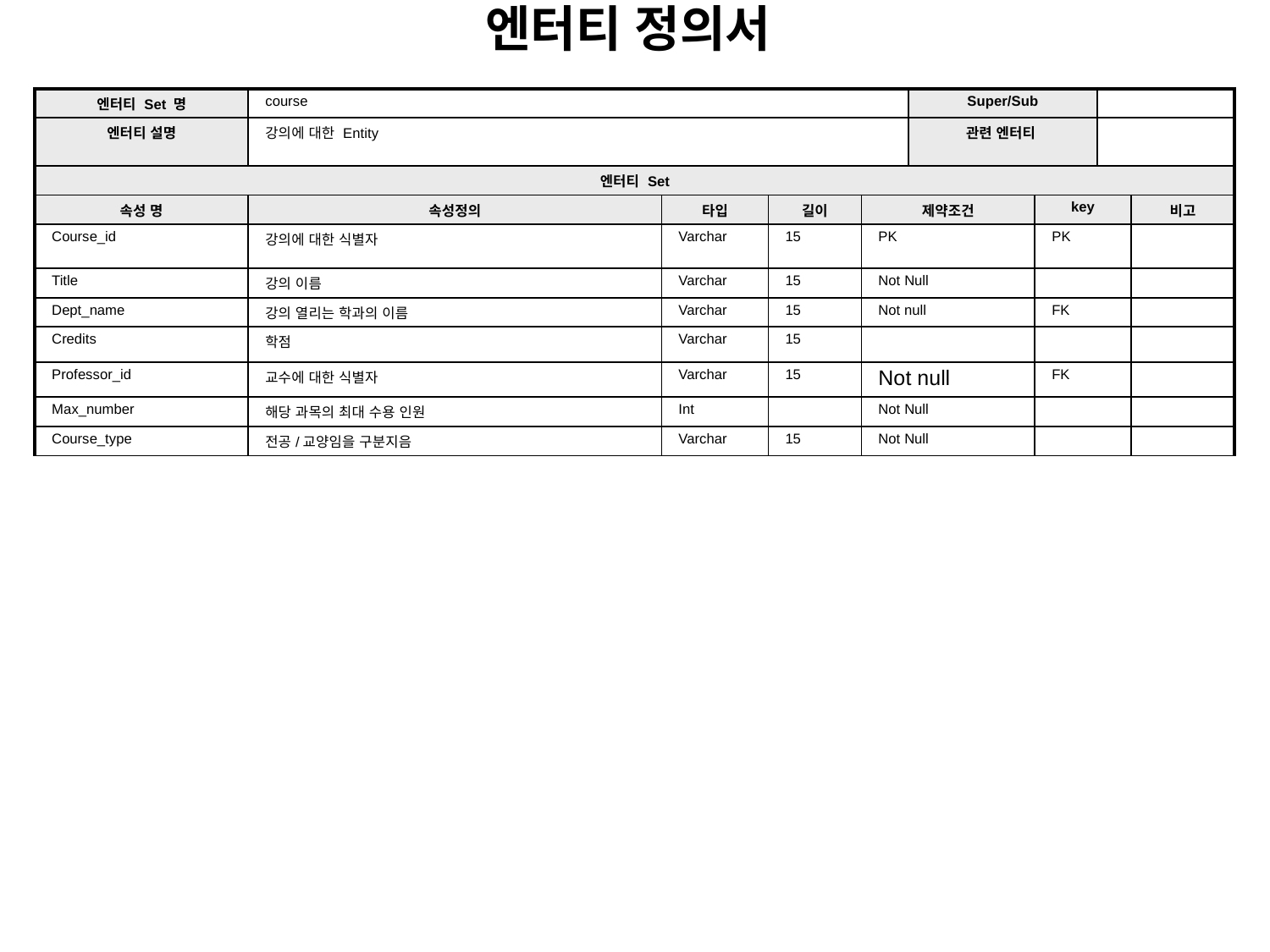

엔터티 정의서
| 엔터티 Set 명 | course |  |  |  | Super/Sub |  |  |  |
| --- | --- | --- | --- | --- | --- | --- | --- | --- |
| 엔터티 설명 | 강의에 대한 Entity |  |  |  | 관련 엔터티 |  |  |  |
| 엔터티 Set |  |  |  |  |  |  |  |  |
| 속성 명 | 속성정의 | 타입 | 길이 | 제약조건 |  | key |  | 비고 |
| Course\_id | 강의에 대한 식별자 | Varchar | 15 | PK |  | PK |  |  |
| Title | 강의 이름 | Varchar | 15 | Not Null |  |  |  |  |
| Dept\_name | 강의 열리는 학과의 이름 | Varchar | 15 | Not null |  | FK |  |  |
| Credits | 학점 | Varchar | 15 |  |  |  |  |  |
| Professor\_id | 교수에 대한 식별자 | Varchar | 15 | Not null |  | FK |  |  |
| Max\_number | 해당 과목의 최대 수용 인원 | Int |  | Not Null |  |  |  |  |
| Course\_type | 전공/교양임을 구분지음 | Varchar | 15 | Not Null |  |  |  |  |